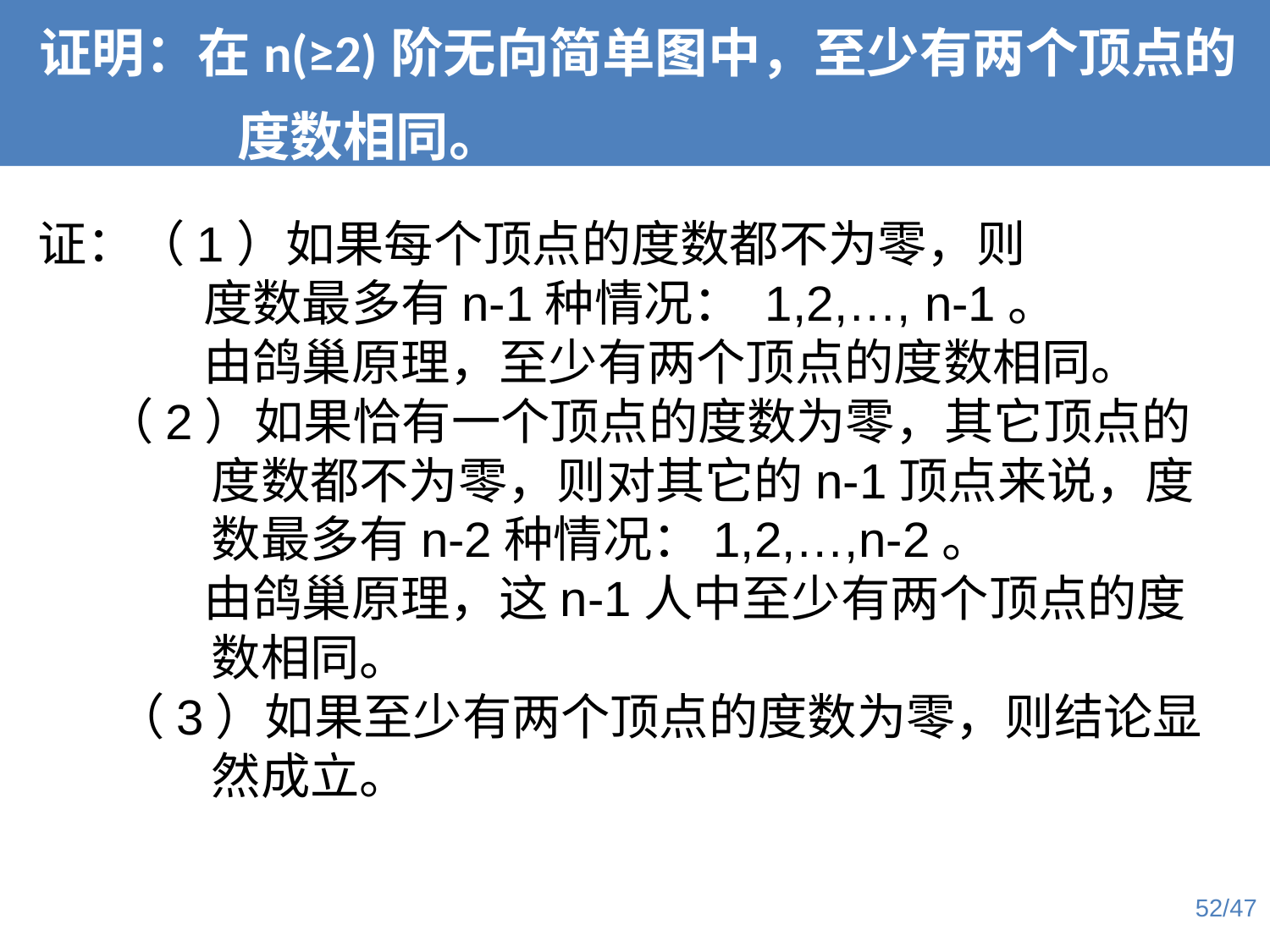

证明：在n(≥2)阶无向简单图中，至少有两个顶点的度数相同。
证：（1）如果每个顶点的度数都不为零，则
              度数最多有n-1种情况： 1,2,…, n-1。
              由鸽巢原理，至少有两个顶点的度数相同。
     （2）如果恰有一个顶点的度数为零，其它顶点的度数都不为零，则对其它的n-1顶点来说，度数最多有n-2种情况：1,2,…,n-2。
              由鸽巢原理，这n-1人中至少有两个顶点的度数相同。
      （3）如果至少有两个顶点的度数为零，则结论显然成立。
52/47